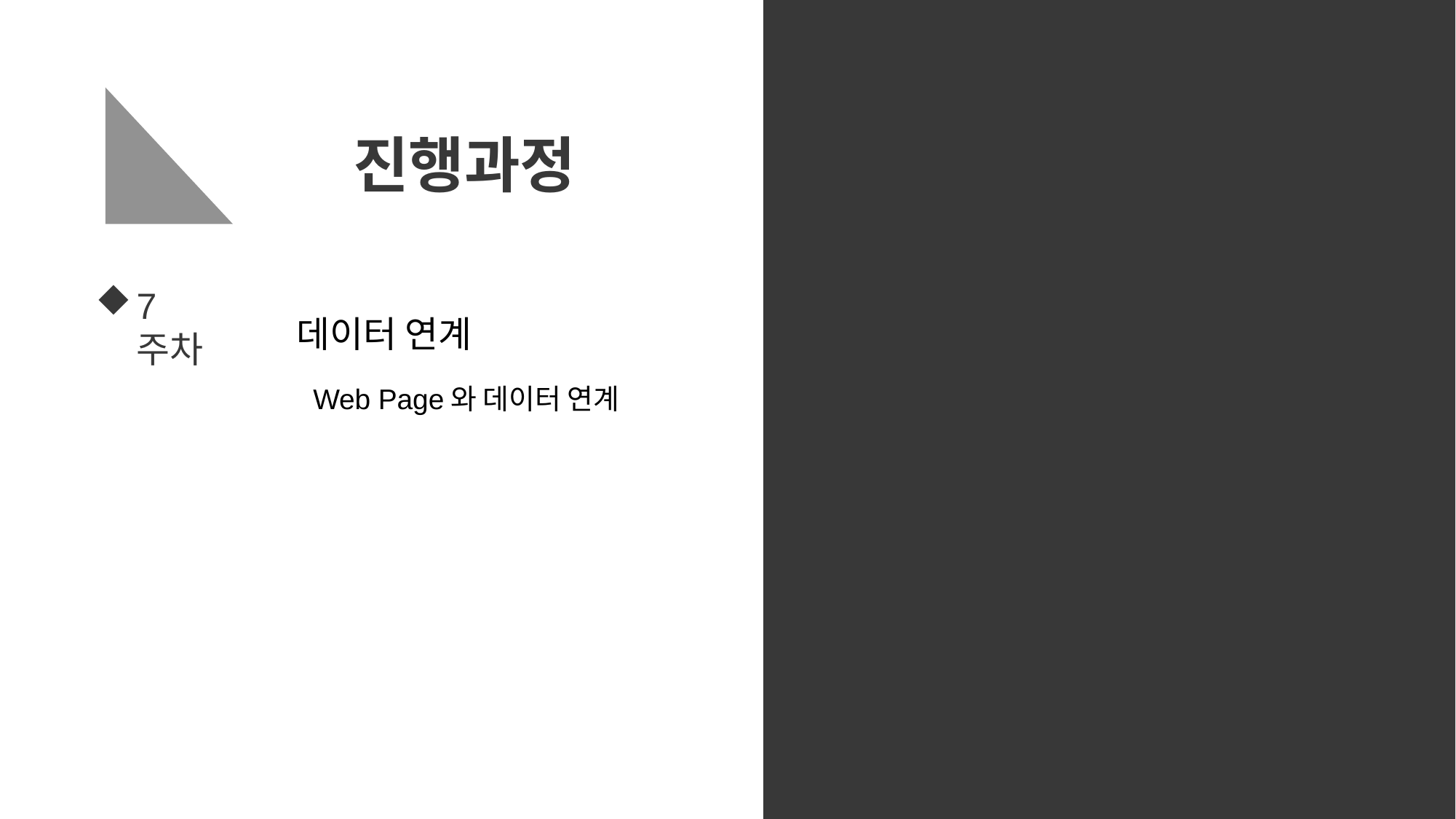

# 진행과정
7주차
데이터 연계
Web Page와 데이터 연계